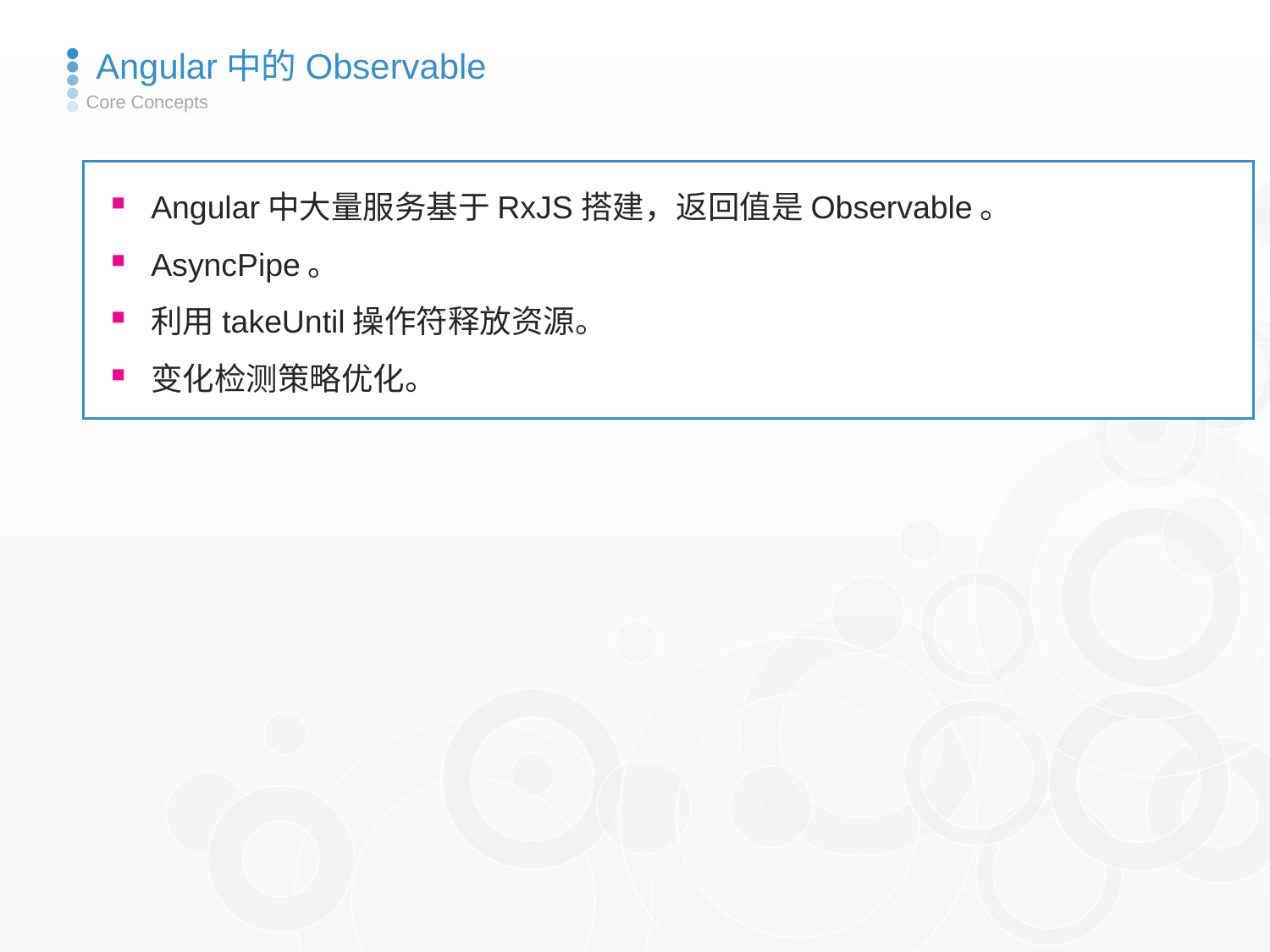

Angular中的Observable
Core Concepts

Scheduler：调度器。
用于控制Observable何时产生数据、何时将数据发送给消费者。

Angular中大量服务基于RxJS搭建，返回值是Observable。
AsyncPipe。
利用takeUntil操作符释放资源。
变化检测策略优化。